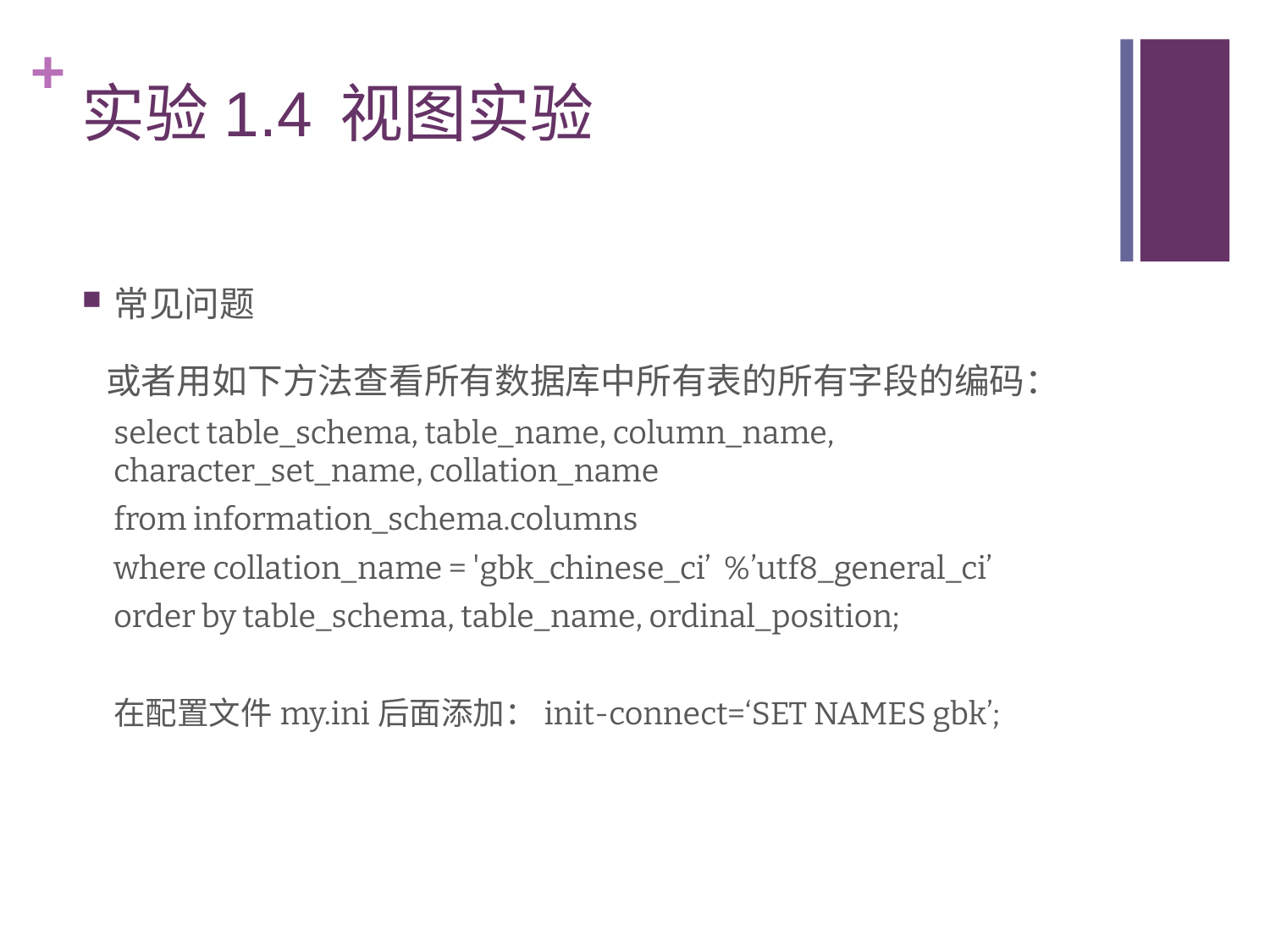

# 实验1.4 视图实验
常见问题
  或者用如下方法查看所有数据库中所有表的所有字段的编码：
select table_schema, table_name, column_name, character_set_name, collation_name
from information_schema.columns
where collation_name = 'gbk_chinese_ci’  %’utf8_general_ci’
order by table_schema, table_name, ordinal_position;

在配置文件my.ini后面添加：init-connect=‘SET NAMES gbk’;